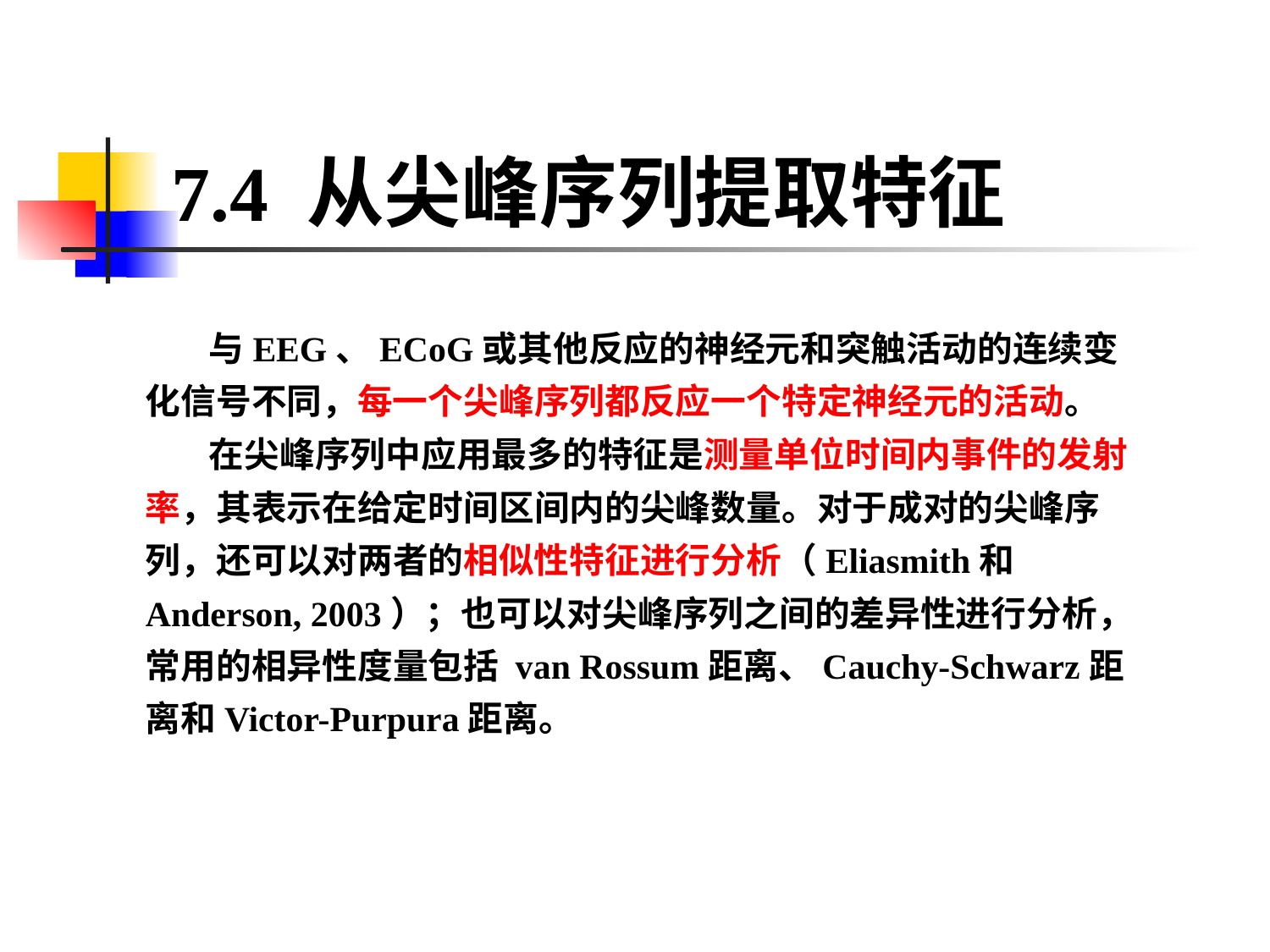

7.4 从尖峰序列提取特征
与EEG、ECoG或其他反应的神经元和突触活动的连续变化信号不同，每一个尖峰序列都反应一个特定神经元的活动。
在尖峰序列中应用最多的特征是测量单位时间内事件的发射率，其表示在给定时间区间内的尖峰数量。对于成对的尖峰序列，还可以对两者的相似性特征进行分析（Eliasmith和Anderson, 2003）；也可以对尖峰序列之间的差异性进行分析，常用的相异性度量包括 van Rossum距离、Cauchy-Schwarz距离和Victor-Purpura距离。